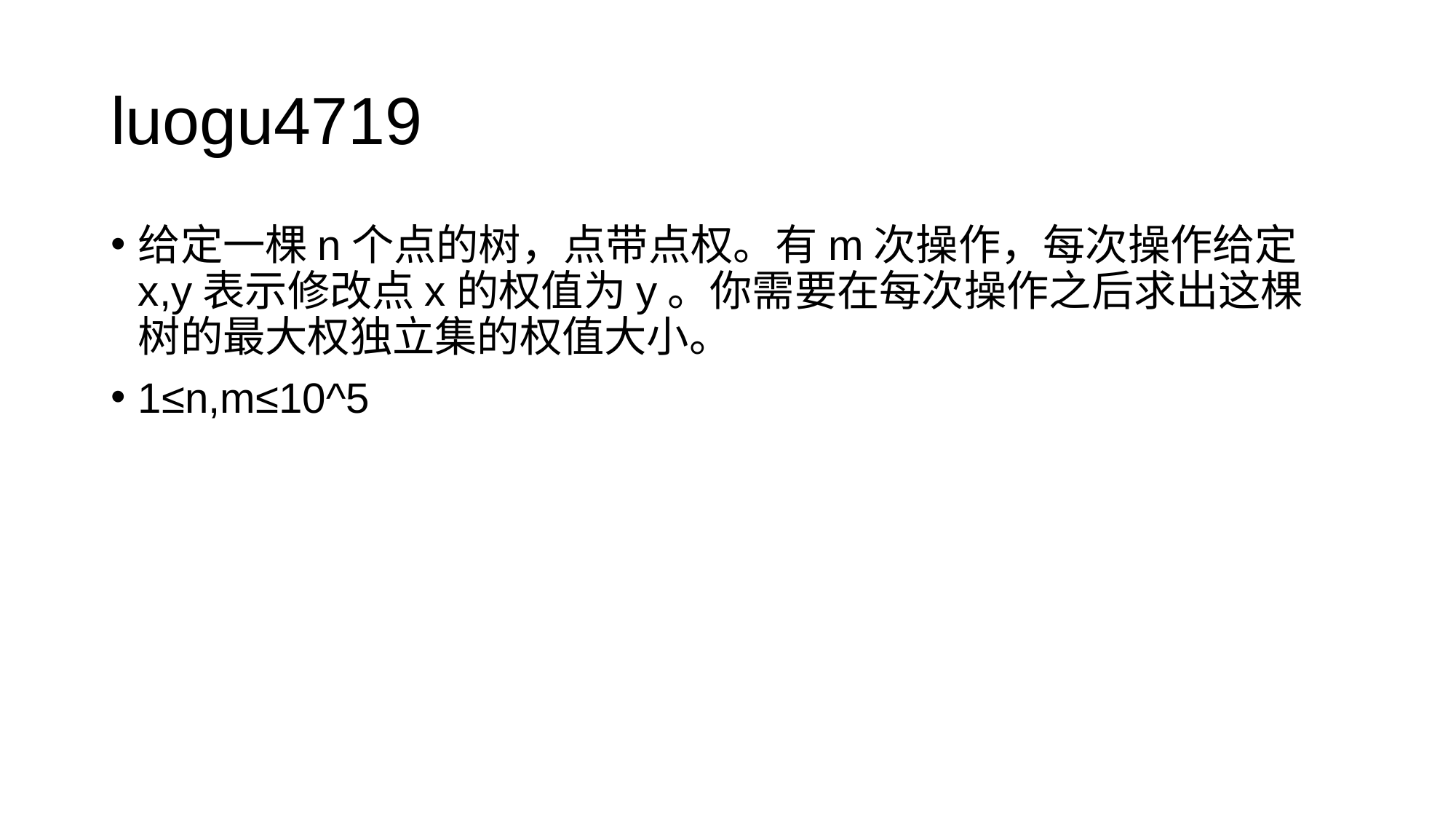

# luogu4719
给定一棵n个点的树，点带点权。有m次操作，每次操作给定x,y表示修改点x的权值为y。你需要在每次操作之后求出这棵树的最大权独立集的权值大小。
1≤n,m≤10^5